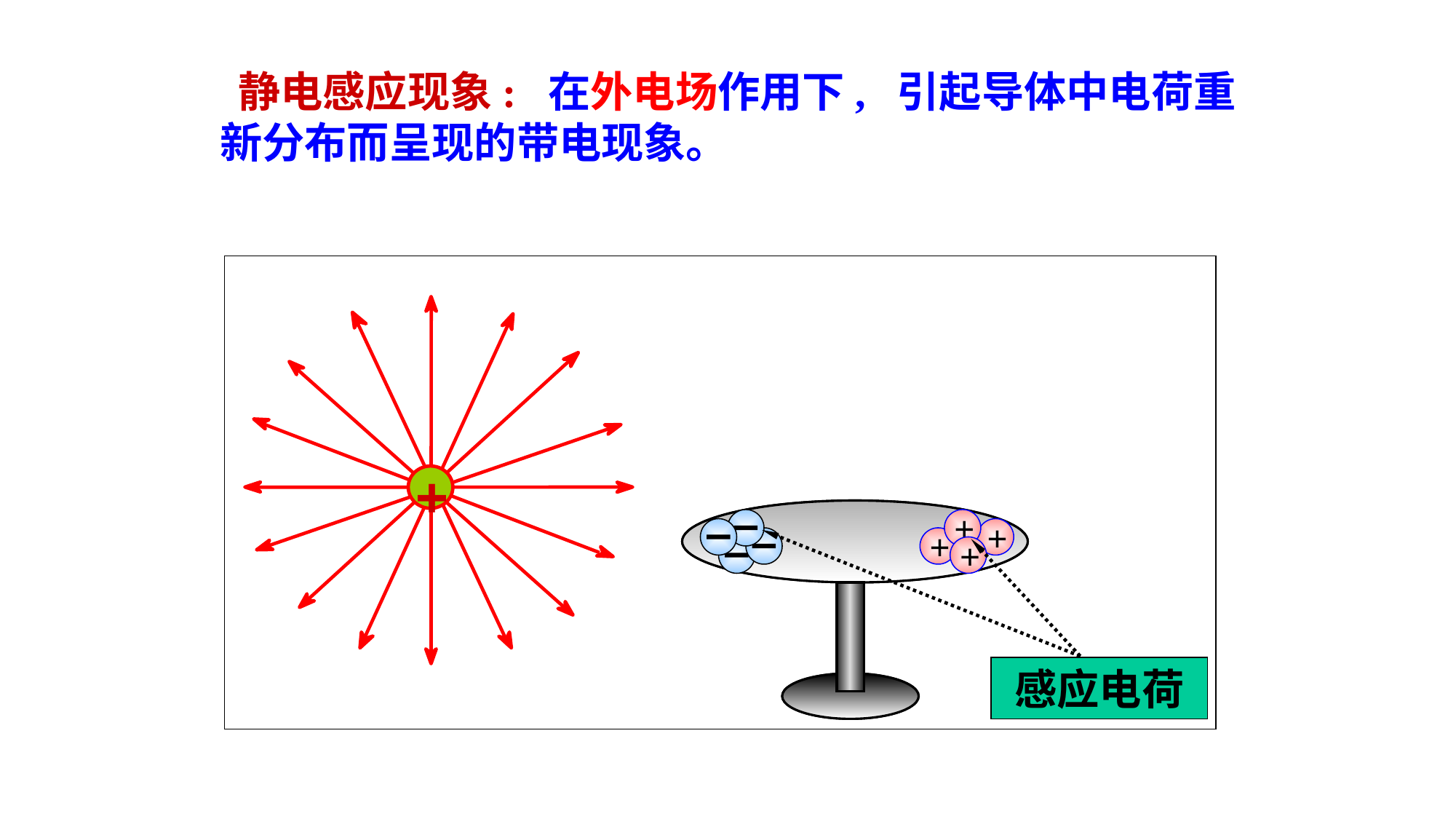

静电感应现象:
                                 在外电场作用下,  引起导体中电荷重新分布而呈现的带电现象。

+

+

+

+

+

+

+

+

+

感应电荷